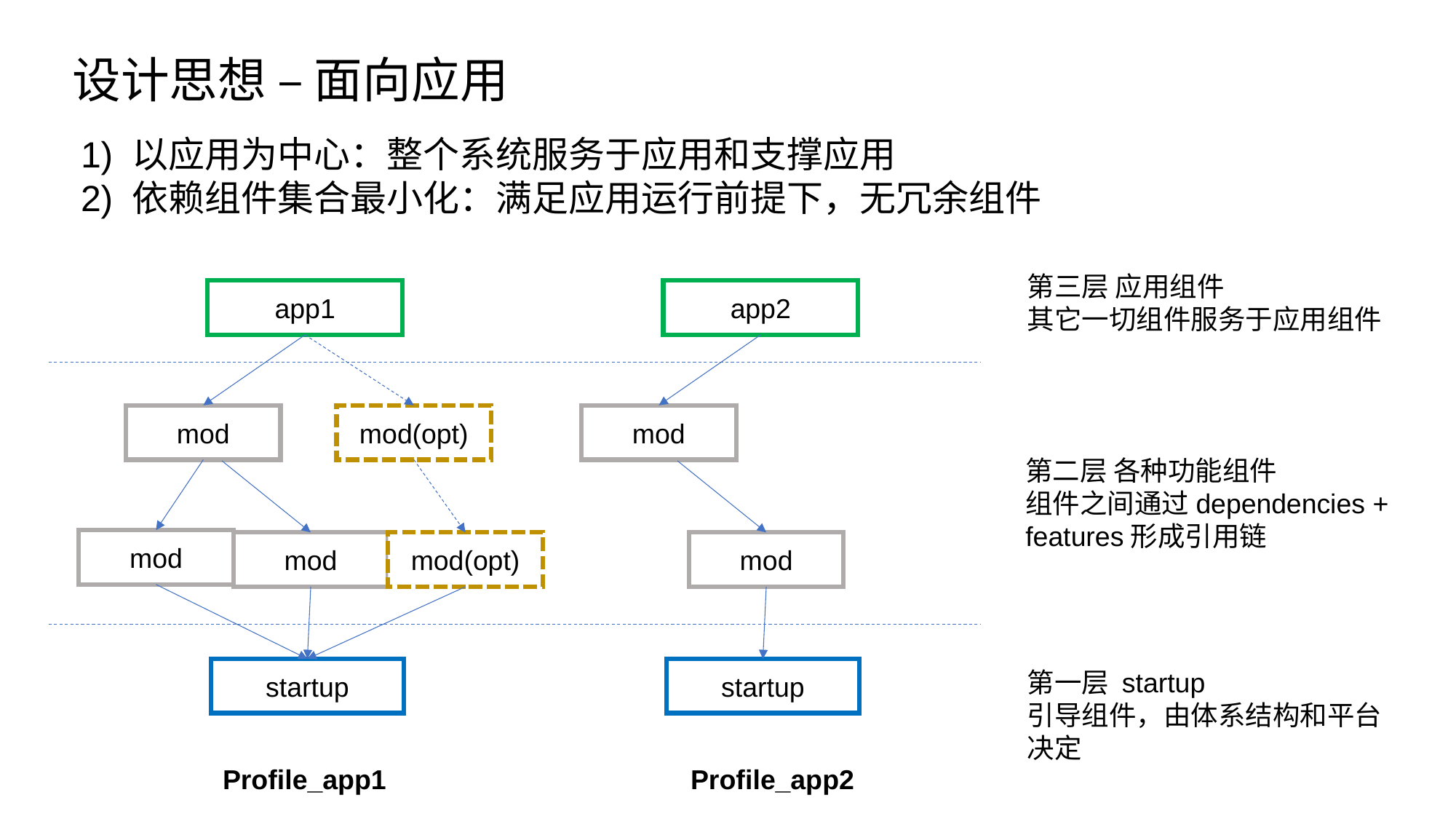

设计思想 – 面向应用
1) 以应用为中心：整个系统服务于应用和支撑应用
2) 依赖组件集合最小化：满足应用运行前提下，无冗余组件
第三层 应用组件
其它一切组件服务于应用组件
app1
app2
mod
mod(opt)
mod
第二层 各种功能组件
组件之间通过dependencies +
features形成引用链
mod
mod(opt)
mod
mod
startup
startup
第一层 startup
引导组件，由体系结构和平台决定
Profile_app1
Profile_app2